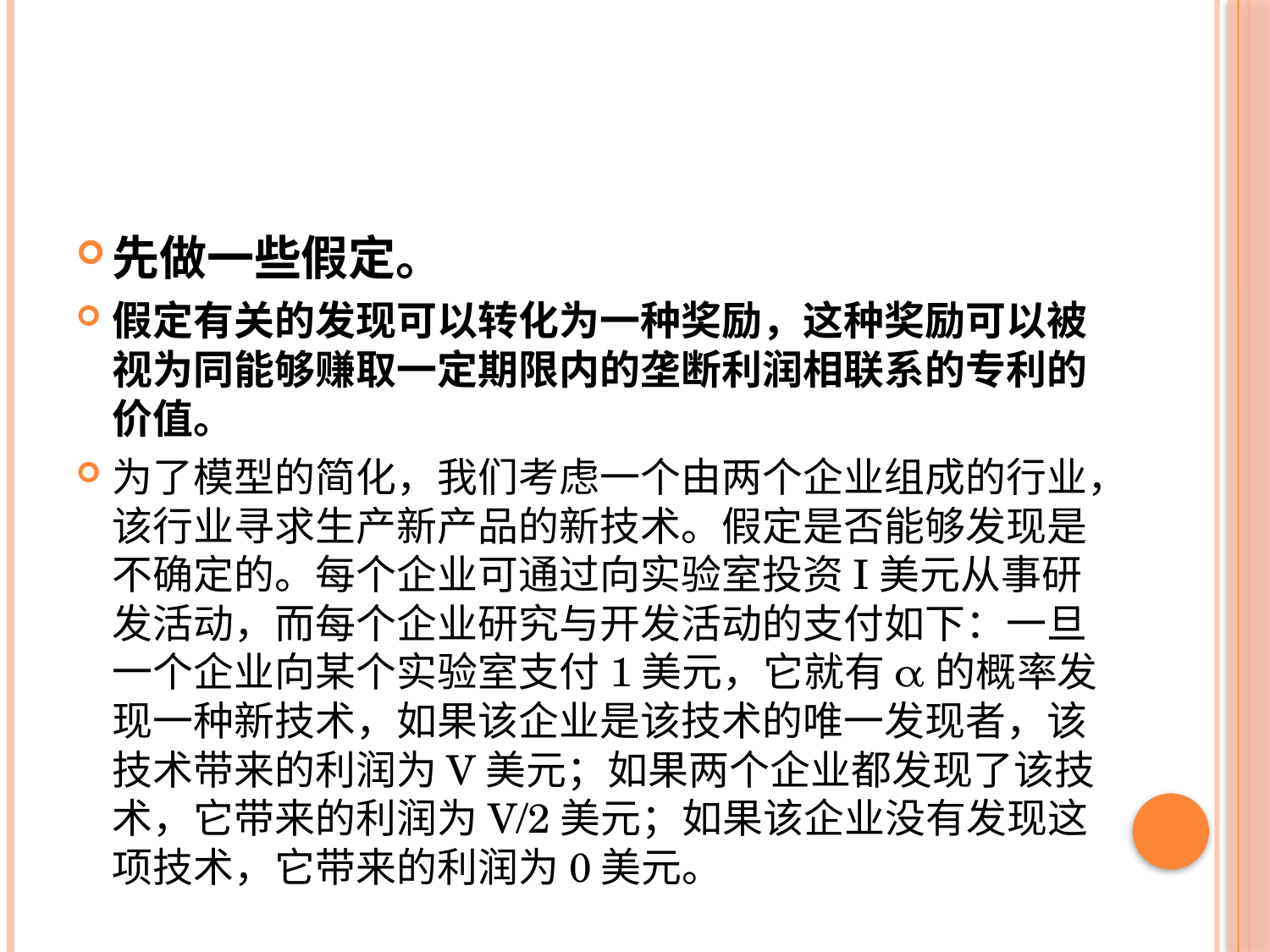

#
先做一些假定。
假定有关的发现可以转化为一种奖励，这种奖励可以被视为同能够赚取一定期限内的垄断利润相联系的专利的价值。
为了模型的简化，我们考虑一个由两个企业组成的行业，该行业寻求生产新产品的新技术。假定是否能够发现是不确定的。每个企业可通过向实验室投资I美元从事研发活动，而每个企业研究与开发活动的支付如下：一旦一个企业向某个实验室支付1美元，它就有α的概率发现一种新技术，如果该企业是该技术的唯一发现者，该技术带来的利润为V美元；如果两个企业都发现了该技术，它带来的利润为V/2美元；如果该企业没有发现这项技术，它带来的利润为0美元。